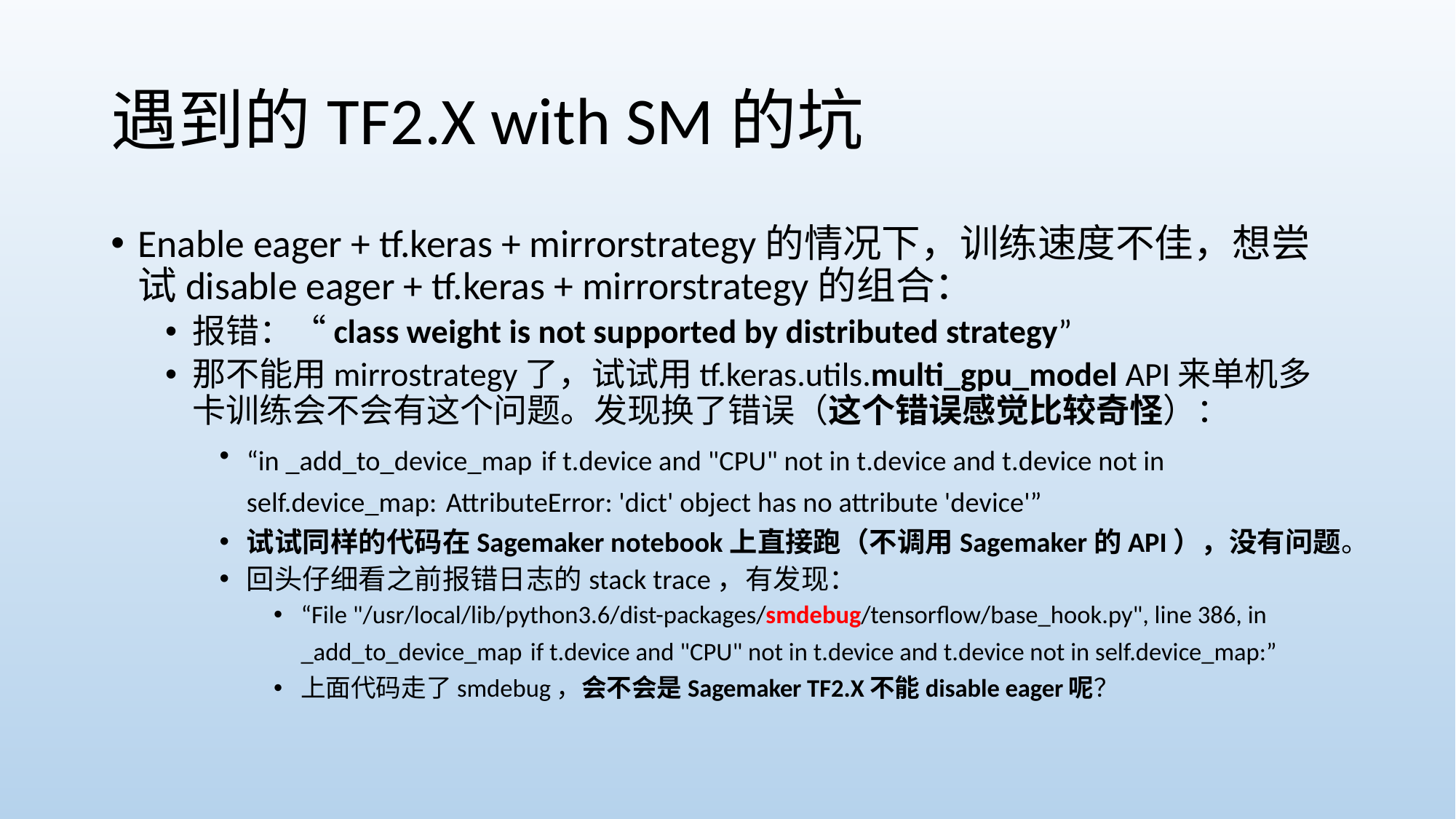

# 遇到的TF2.X with SM的坑
Enable eager + tf.keras + mirrorstrategy的情况下，训练速度不佳，想尝试disable eager + tf.keras + mirrorstrategy的组合：
报错：“class weight is not supported by distributed strategy”
那不能用mirrostrategy了，试试用tf.keras.utils.multi_gpu_model API来单机多卡训练会不会有这个问题。发现换了错误（这个错误感觉比较奇怪）：
“in _add_to_device_map if t.device and "CPU" not in t.device and t.device not in self.device_map: AttributeError: 'dict' object has no attribute 'device'”
试试同样的代码在Sagemaker notebook上直接跑（不调用Sagemaker的API），没有问题。
回头仔细看之前报错日志的stack trace，有发现：
“File "/usr/local/lib/python3.6/dist-packages/smdebug/tensorflow/base_hook.py", line 386, in _add_to_device_map if t.device and "CPU" not in t.device and t.device not in self.device_map:”
上面代码走了smdebug，会不会是Sagemaker TF2.X不能disable eager呢？